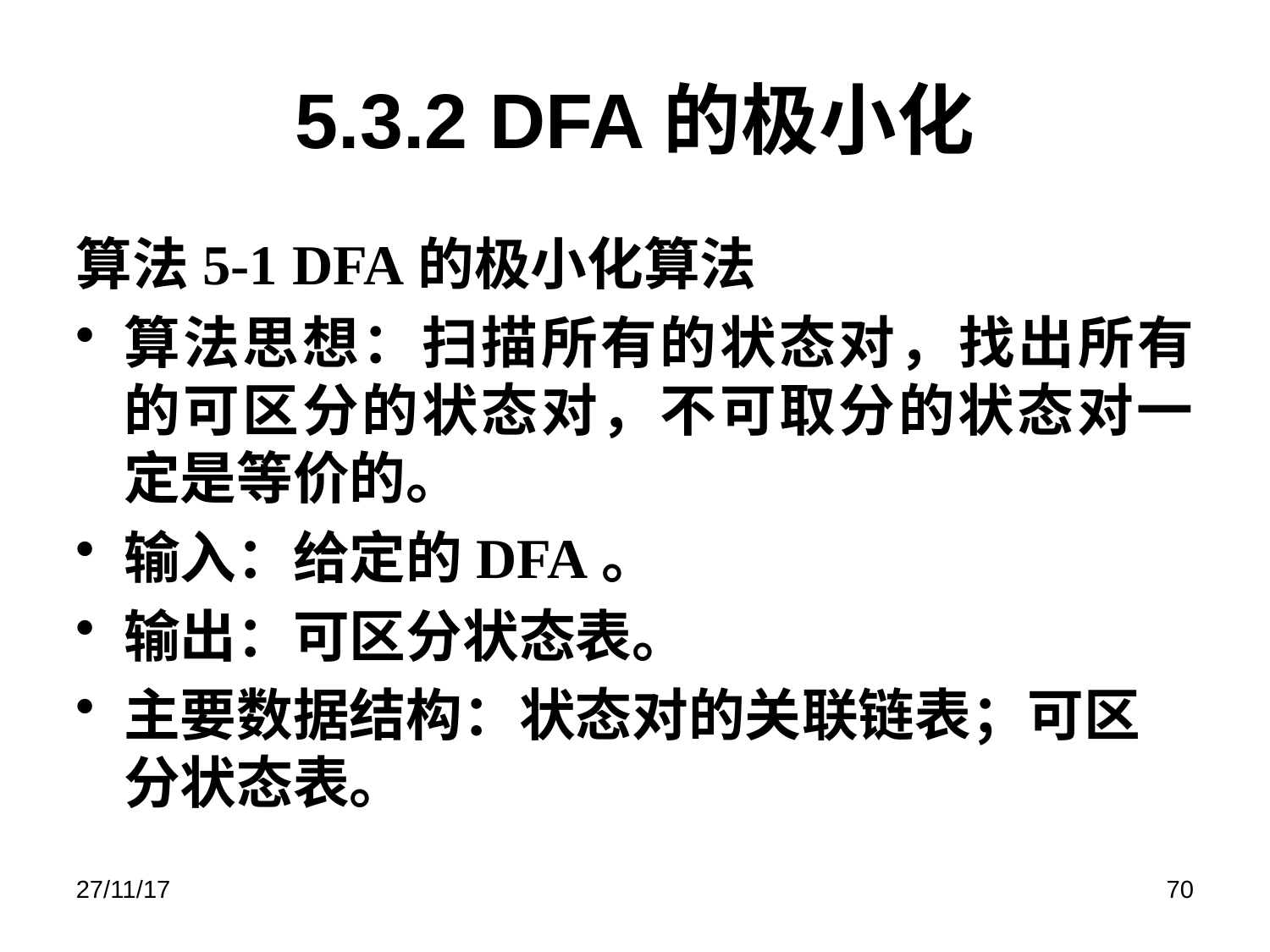

# 5.3.2 DFA的极小化
算法5-1 DFA的极小化算法
算法思想：扫描所有的状态对，找出所有的可区分的状态对，不可取分的状态对一定是等价的。
输入：给定的DFA。
输出：可区分状态表。
主要数据结构：状态对的关联链表；可区分状态表。
27/11/17
70